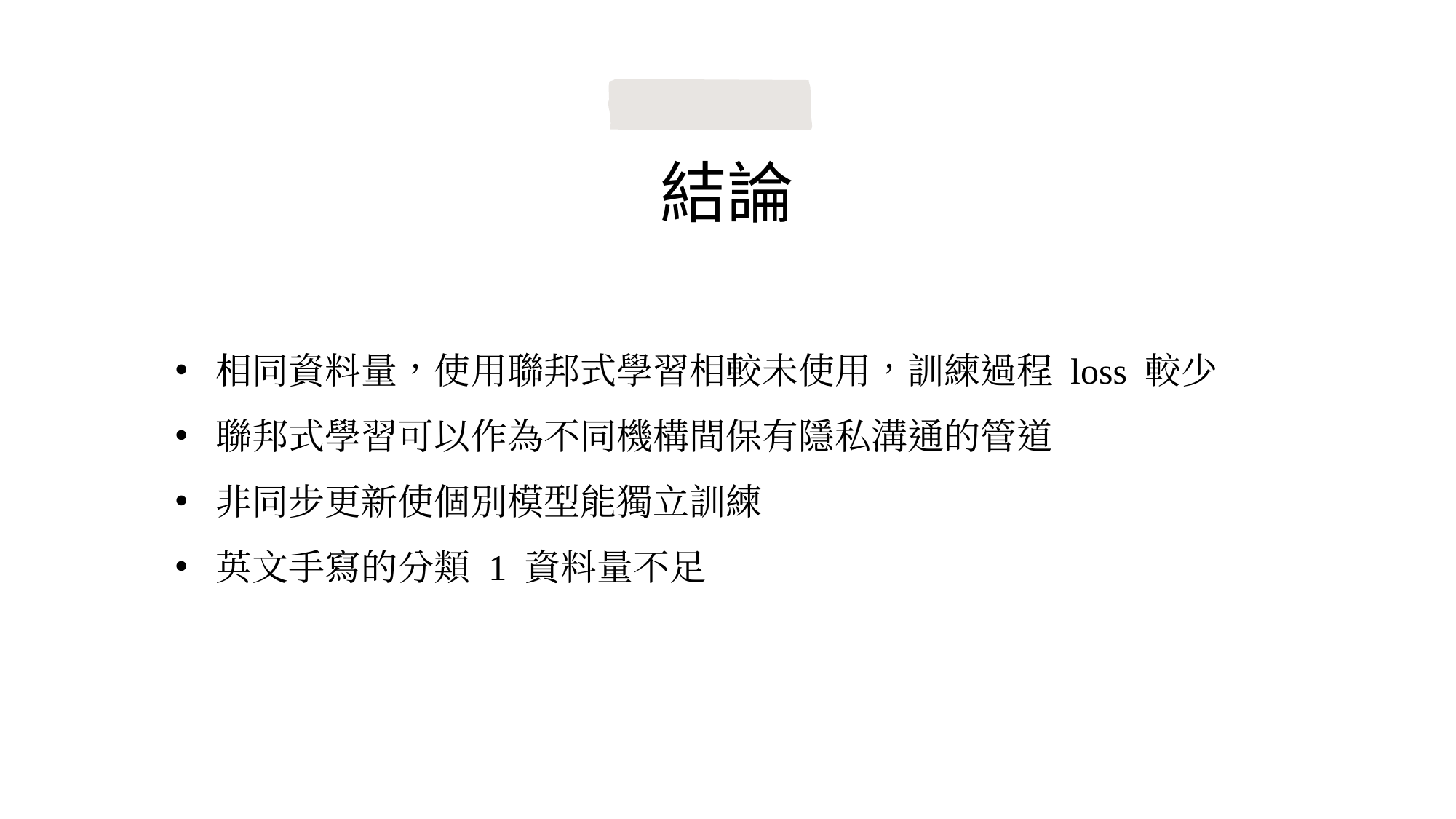

結論
相同資料量，使用聯邦式學習相較未使用，訓練過程 loss 較少
聯邦式學習可以作為不同機構間保有隱私溝通的管道
非同步更新使個別模型能獨立訓練
英文手寫的分類 1 資料量不足